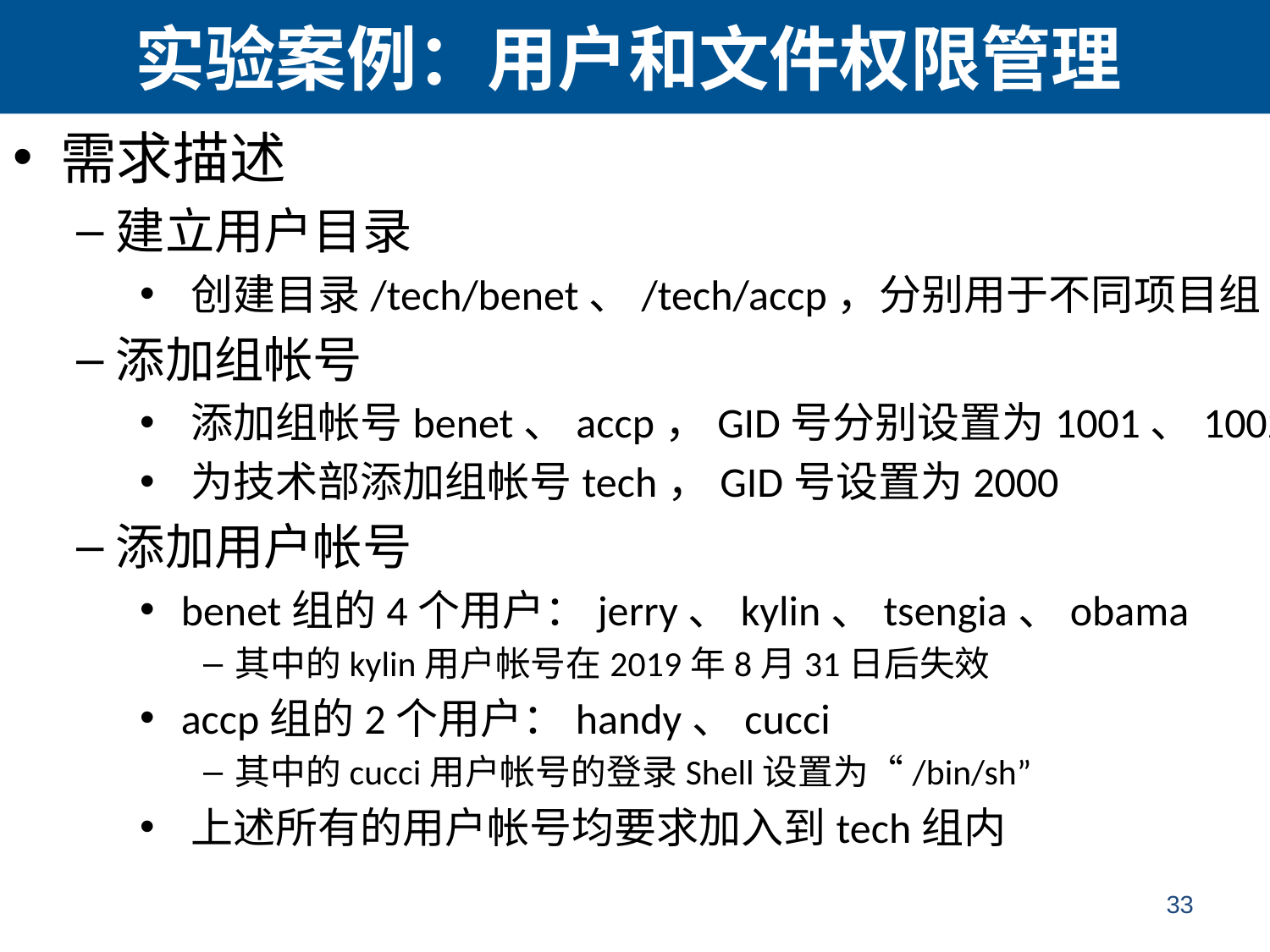

# 实验案例：用户和文件权限管理
需求描述
建立用户目录
 创建目录/tech/benet、/tech/accp，分别用于不同项目组
添加组帐号
 添加组帐号benet、accp，GID号分别设置为1001、1002
 为技术部添加组帐号tech，GID号设置为2000
添加用户帐号
 benet组的4个用户：jerry、kylin、tsengia、obama
其中的kylin用户帐号在2019年8月31日后失效
 accp组的2个用户：handy、cucci
其中的cucci用户帐号的登录Shell设置为“/bin/sh”
 上述所有的用户帐号均要求加入到tech组内
33